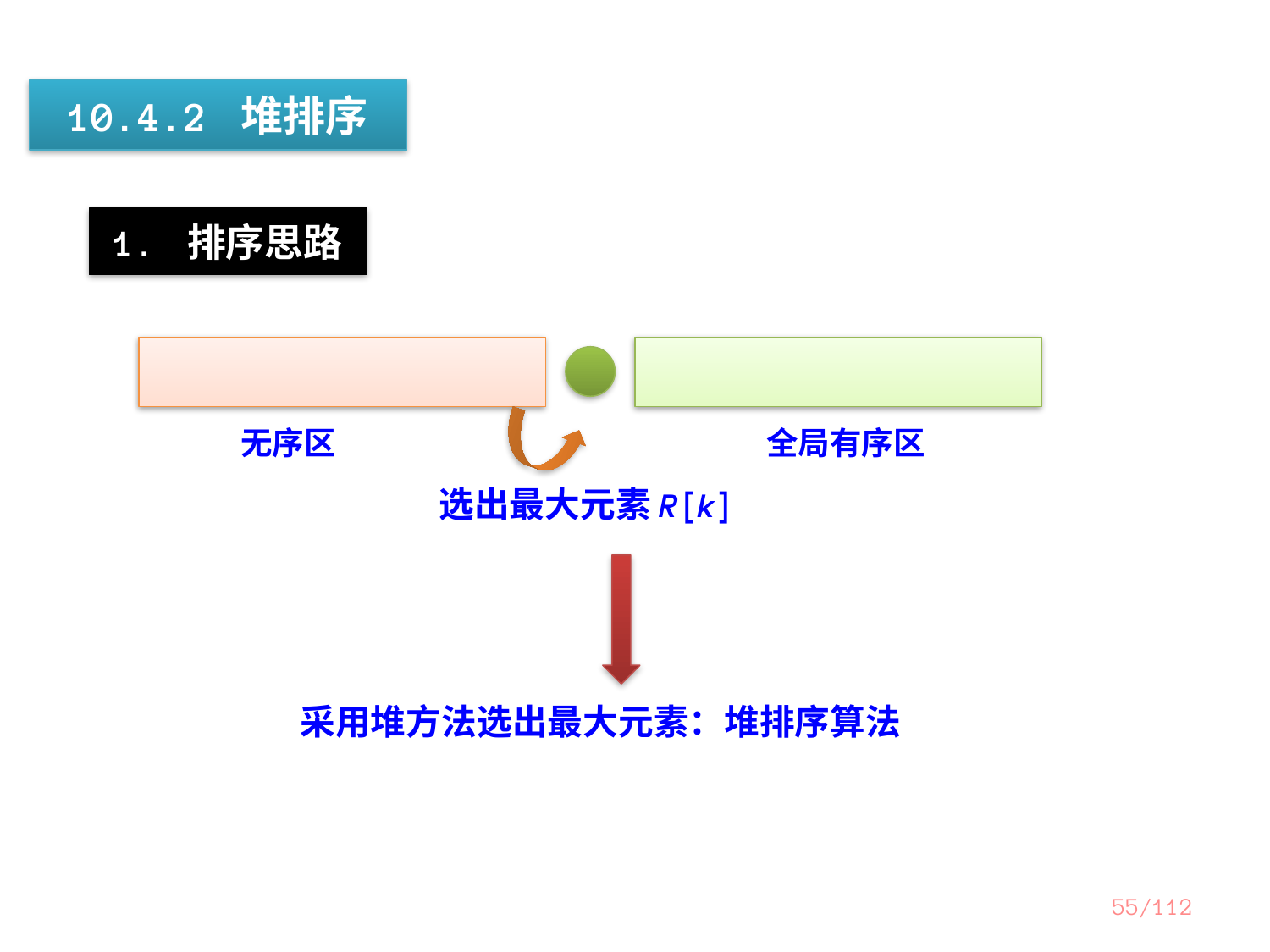

10.4.2 堆排序
1. 排序思路

无序区
全局有序区
选出最大元素R[k]

采用堆方法选出最大元素：堆排序算法
55/112